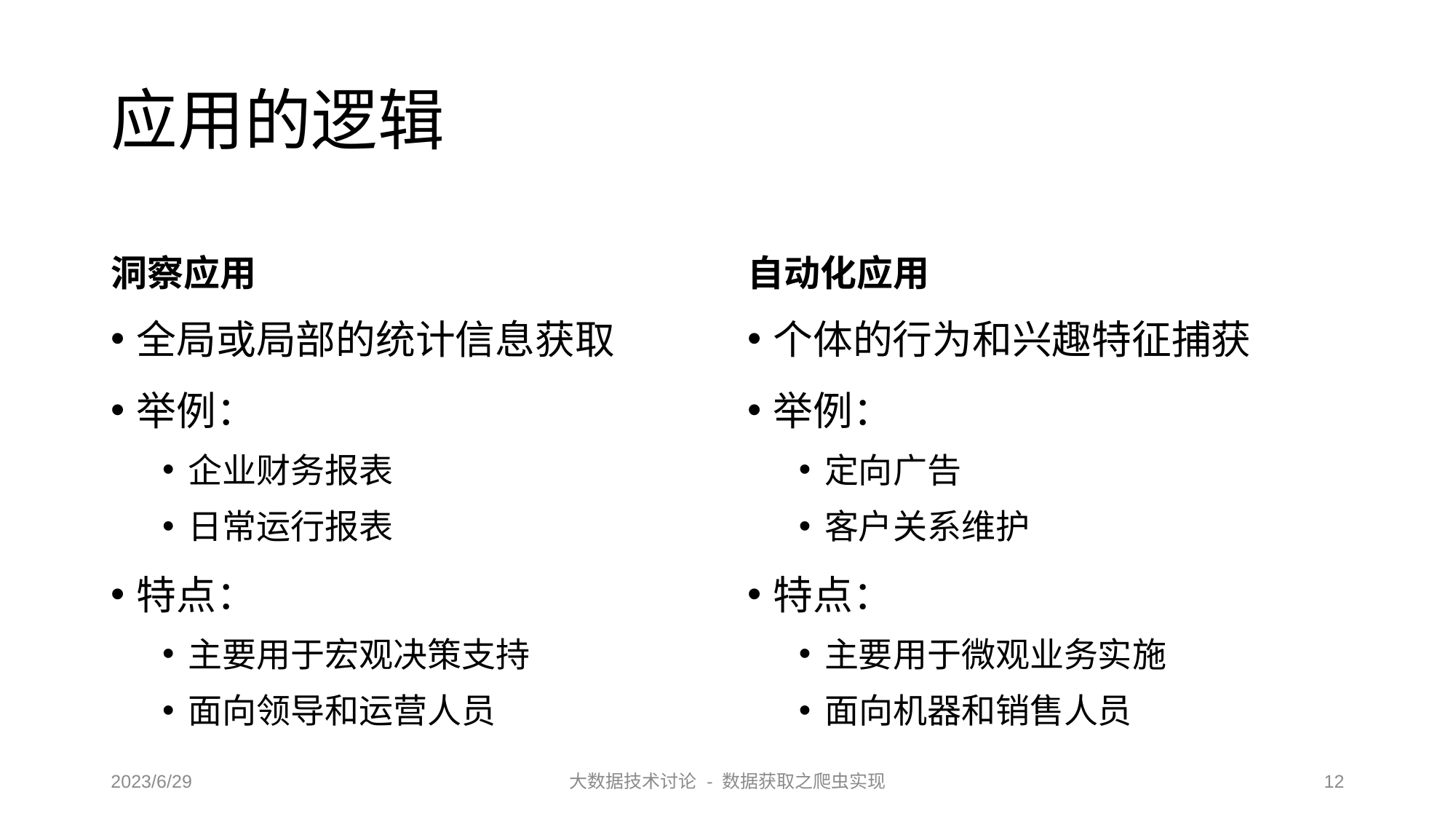

# 应用的逻辑
洞察应用
自动化应用
全局或局部的统计信息获取
举例：
企业财务报表
日常运行报表
特点：
主要用于宏观决策支持
面向领导和运营人员
个体的行为和兴趣特征捕获
举例：
定向广告
客户关系维护
特点：
主要用于微观业务实施
面向机器和销售人员
2023/6/29
大数据技术讨论 - 数据获取之爬虫实现
12